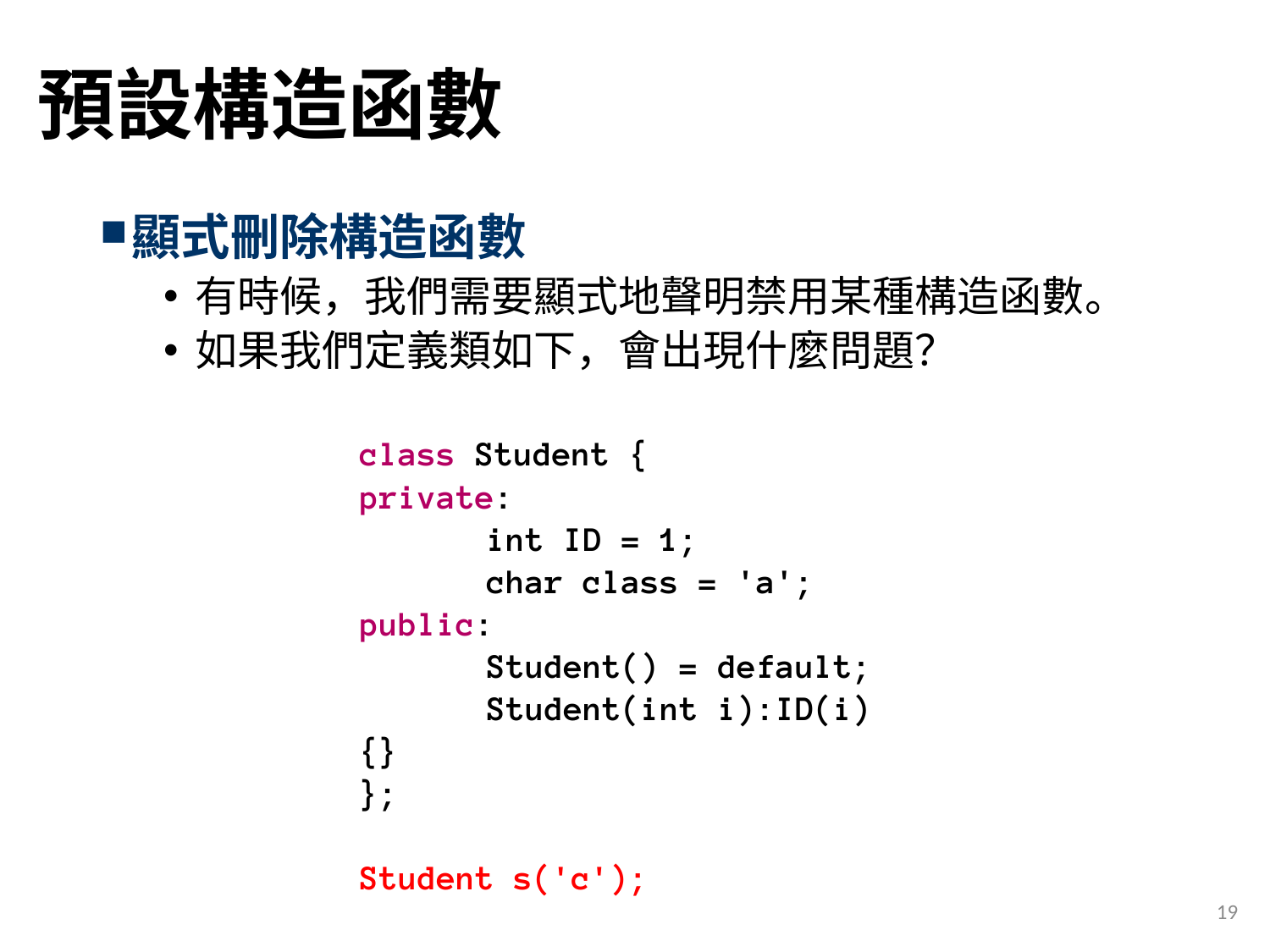

# 預設構造函數
顯式刪除構造函數
有時候，我們需要顯式地聲明禁用某種構造函數。
如果我們定義類如下，會出現什麼問題？

class Student {
private:
	int ID = 1;
	char class = 'a';
public:
	Student() = default;
	Student(int i):ID(i) {}
};

Student s('c');
19